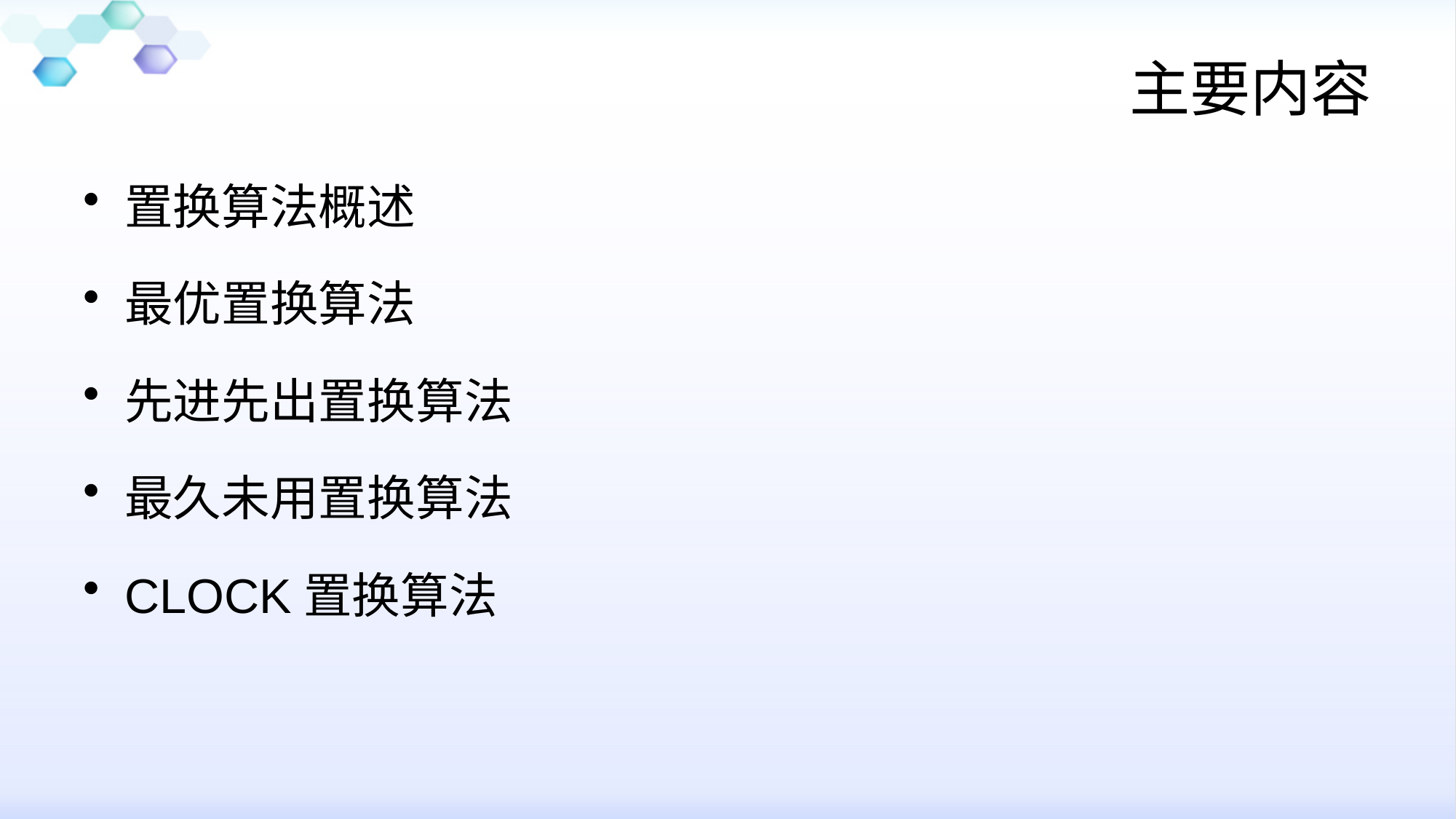

# 主要内容
置换算法概述
最优置换算法
先进先出置换算法
最久未用置换算法
CLOCK置换算法